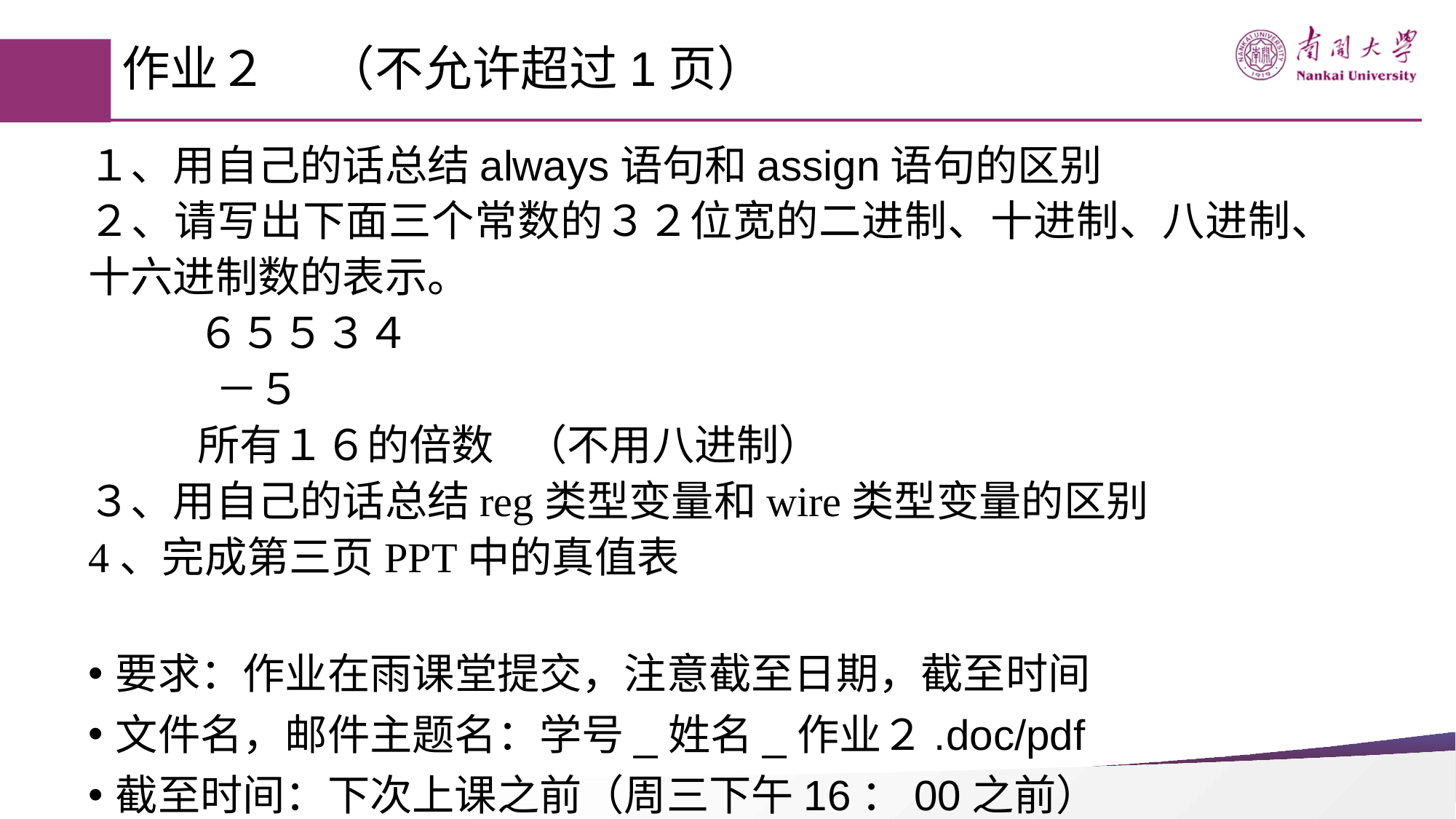

# 作业２　 （不允许超过1页）
１、用自己的话总结always语句和assign语句的区别
２、请写出下面三个常数的３２位宽的二进制、十进制、八进制、十六进制数的表示。
	６５５３４
　　　－５
	所有１６的倍数	（不用八进制）
３、用自己的话总结reg类型变量和wire类型变量的区别
4、完成第三页PPT中的真值表

要求：作业在雨课堂提交，注意截至日期，截至时间
文件名，邮件主题名：学号_姓名_作业２.doc/pdf
截至时间：下次上课之前（周三下午16：00之前）